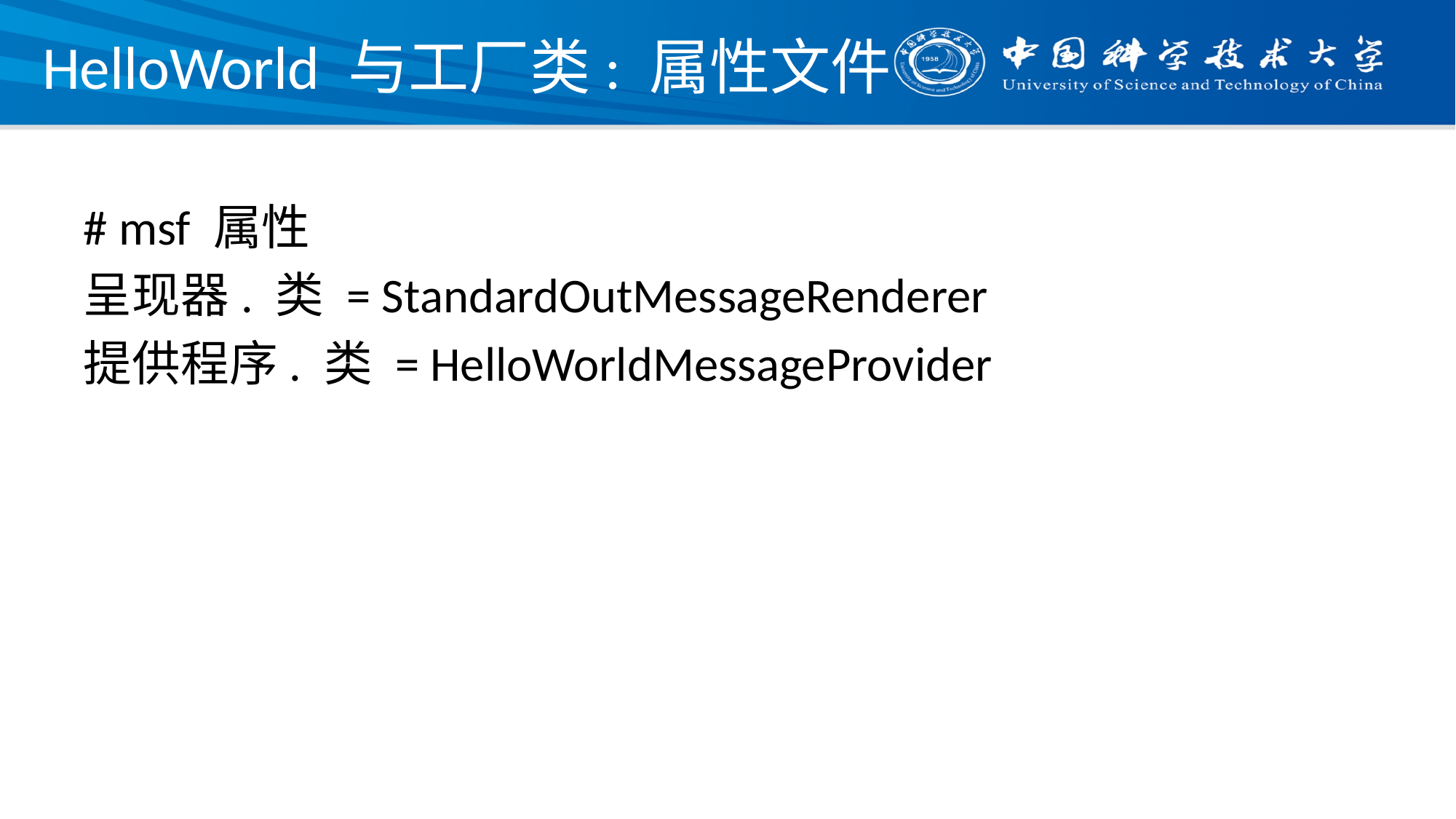

# HelloWorld 与工厂类: 属性文件
# msf 属性
呈现器. 类 = StandardOutMessageRenderer
提供程序. 类 = HelloWorldMessageProvider